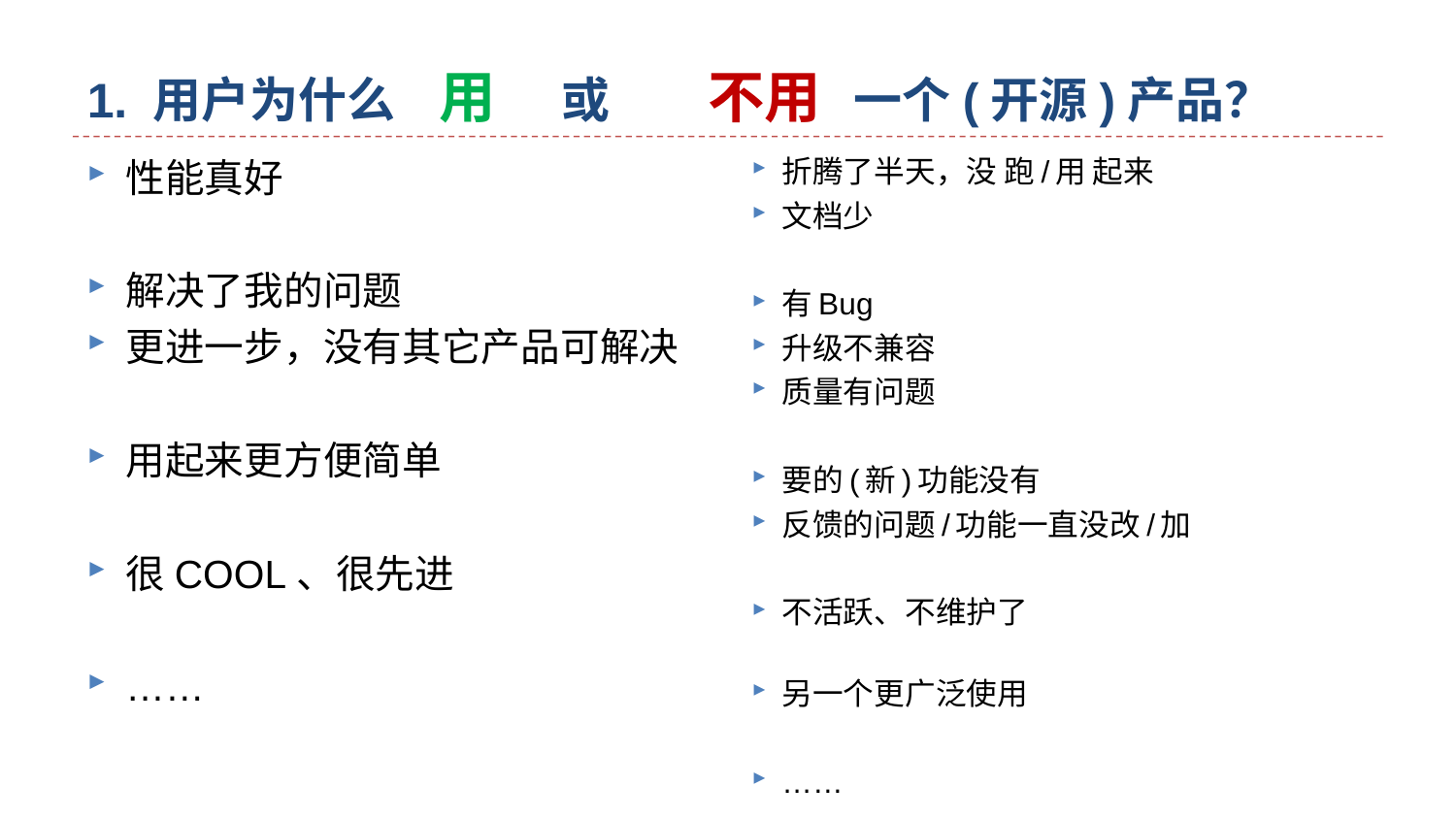

# 1. 用户为什么    用      或         不用   一个(开源)产品？
折腾了半天，没 跑/用 起来
文档少

有Bug
升级不兼容
质量有问题

要的(新)功能没有
反馈的问题/功能一直没改/加

不活跃、不维护了
另一个更广泛使用

……
性能真好

解决了我的问题
更进一步，没有其它产品可解决

用起来更方便简单

很COOL、很先进

……